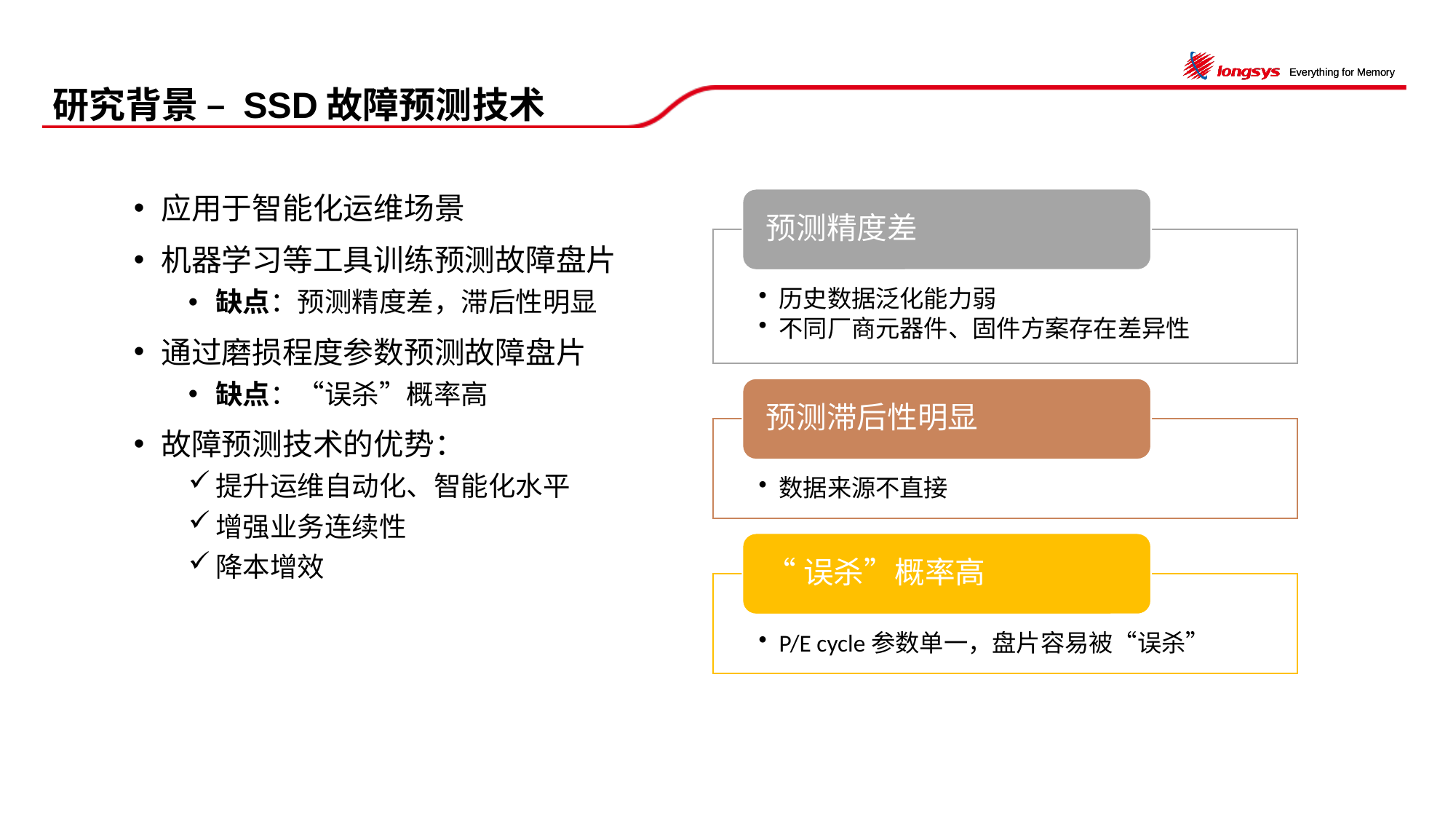

# 研究背景 – SSD故障预测技术
应用于智能化运维场景
机器学习等工具训练预测故障盘片
缺点：预测精度差，滞后性明显
通过磨损程度参数预测故障盘片
缺点：“误杀”概率高
故障预测技术的优势：
提升运维自动化、智能化水平
增强业务连续性
降本增效
历史数据泛化能力弱
不同厂商元器件、固件方案存在差异性
预测精度差
数据来源不直接
预测滞后性明显
P/E cycle参数单一，盘片容易被“误杀”
“误杀”概率高